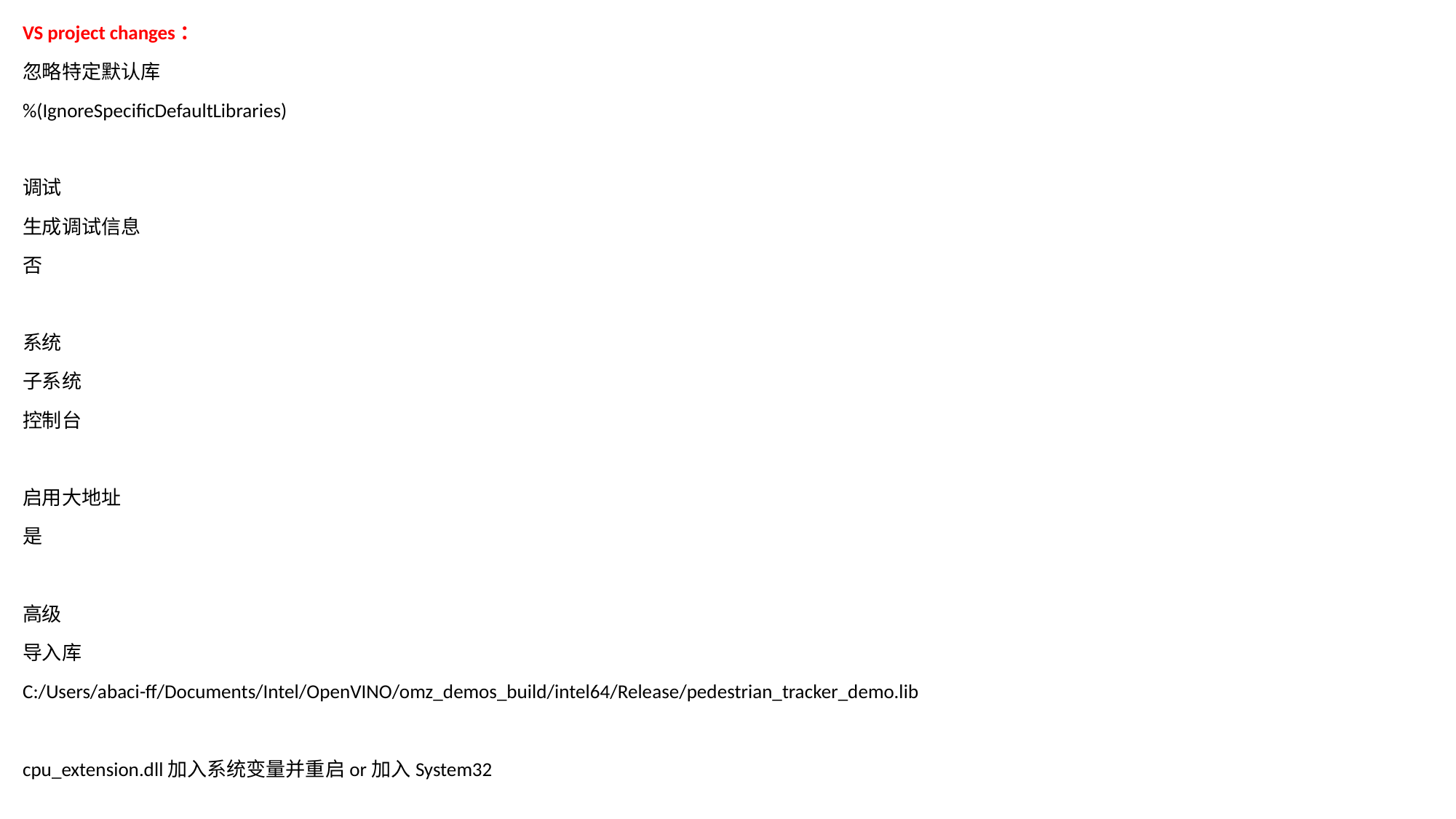

VS project changes：
忽略特定默认库
%(IgnoreSpecificDefaultLibraries)

调试
生成调试信息
否

系统
子系统
控制台

启用大地址
是

高级
导入库
C:/Users/abaci-ff/Documents/Intel/OpenVINO/omz_demos_build/intel64/Release/pedestrian_tracker_demo.lib

cpu_extension.dll加入系统变量并重启or加入System32